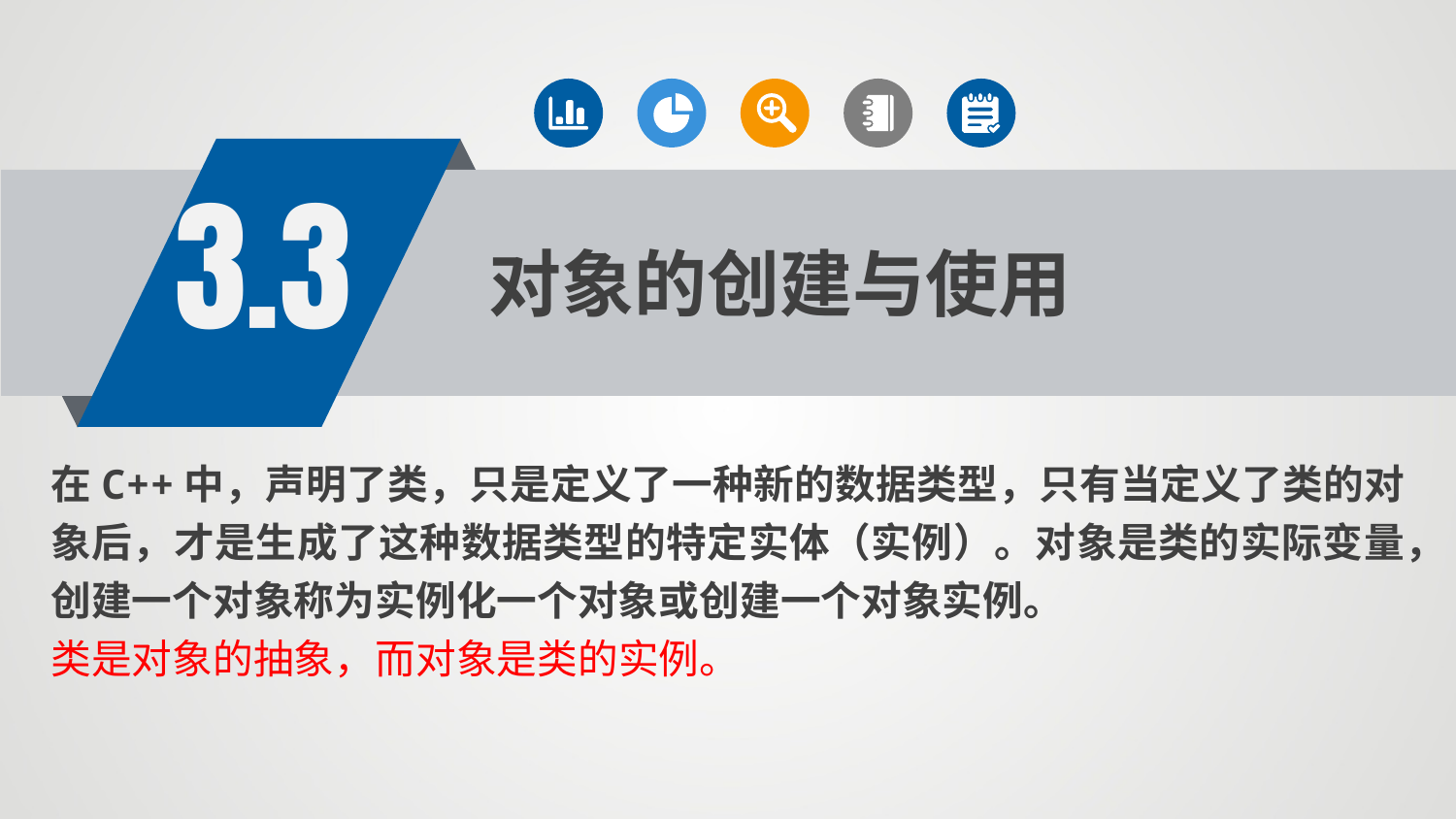

3.3

对象的创建与使用
在C++中，声明了类，只是定义了一种新的数据类型，只有当定义了类的对象后，才是生成了这种数据类型的特定实体（实例）。对象是类的实际变量，创建一个对象称为实例化一个对象或创建一个对象实例。
类是对象的抽象，而对象是类的实例。